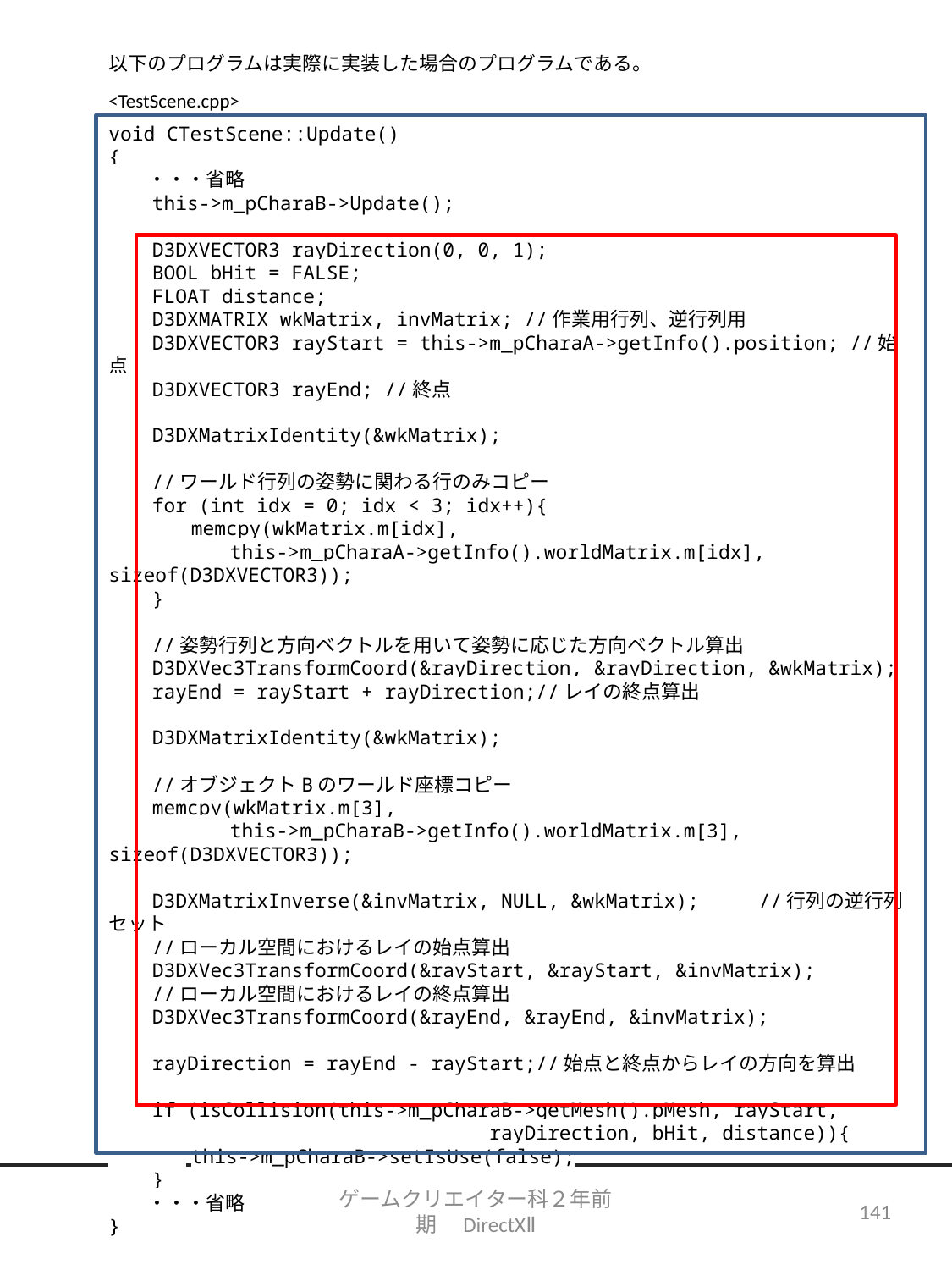

以下のプログラムは実際に実装した場合のプログラムである。
<TestScene.cpp>

void CTestScene::Update()
{
　　・・・省略
　　this->m_pCharaB->Update();

　　D3DXVECTOR3 rayDirection(0, 0, 1);
　　BOOL bHit = FALSE;
　　FLOAT distance;
　　D3DXMATRIX wkMatrix, invMatrix; //作業用行列、逆行列用
　　D3DXVECTOR3 rayStart = this->m_pCharaA->getInfo().position; //始点
　　D3DXVECTOR3 rayEnd; //終点

　　D3DXMatrixIdentity(&wkMatrix);

　　//ワールド行列の姿勢に関わる行のみコピー
　　for (int idx = 0; idx < 3; idx++){
　　　　memcpy(wkMatrix.m[idx],
　　　　　　this->m_pCharaA->getInfo().worldMatrix.m[idx], sizeof(D3DXVECTOR3));
　　}

　　//姿勢行列と方向ベクトルを用いて姿勢に応じた方向ベクトル算出
　　D3DXVec3TransformCoord(&rayDirection, &rayDirection, &wkMatrix);
　　rayEnd = rayStart + rayDirection;//レイの終点算出

　　D3DXMatrixIdentity(&wkMatrix);

　　//オブジェクトBのワールド座標コピー
　　memcpy(wkMatrix.m[3],
　　　　　　this->m_pCharaB->getInfo().worldMatrix.m[3], sizeof(D3DXVECTOR3));

　　D3DXMatrixInverse(&invMatrix, NULL, &wkMatrix); 　　//行列の逆行列セット
　　//ローカル空間におけるレイの始点算出
　　D3DXVec3TransformCoord(&rayStart, &rayStart, &invMatrix);
　　//ローカル空間におけるレイの終点算出
　　D3DXVec3TransformCoord(&rayEnd, &rayEnd, &invMatrix);

　　rayDirection = rayEnd - rayStart;//始点と終点からレイの方向を算出

　　if (isCollision(this->m_pCharaB->getMesh().pMesh, rayStart,
			rayDirection, bHit, distance)){
　　　　this->m_pCharaB->setIsUse(false);
　　}
　　・・・省略
}

ゲームクリエイター科２年前期　DirectXⅡ
141